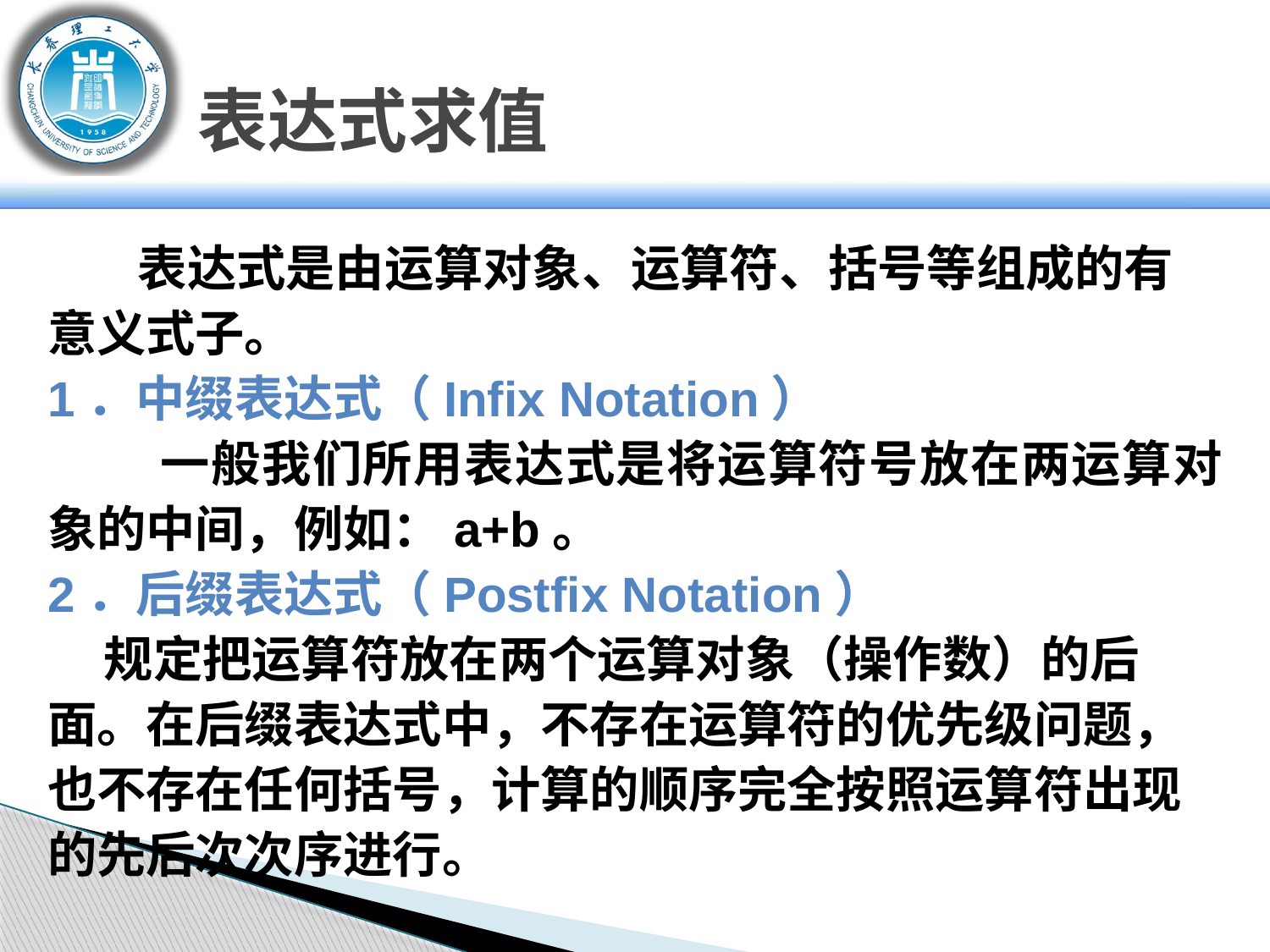

# 表达式求值
       表达式是由运算对象、运算符、括号等组成的有意义式子。
1．中缀表达式（Infix Notation）
        一般我们所用表达式是将运算符号放在两运算对象的中间，例如：a+b。
2．后缀表达式（Postfix Notation）
    规定把运算符放在两个运算对象（操作数）的后面。在后缀表达式中，不存在运算符的优先级问题，也不存在任何括号，计算的顺序完全按照运算符出现的先后次次序进行。